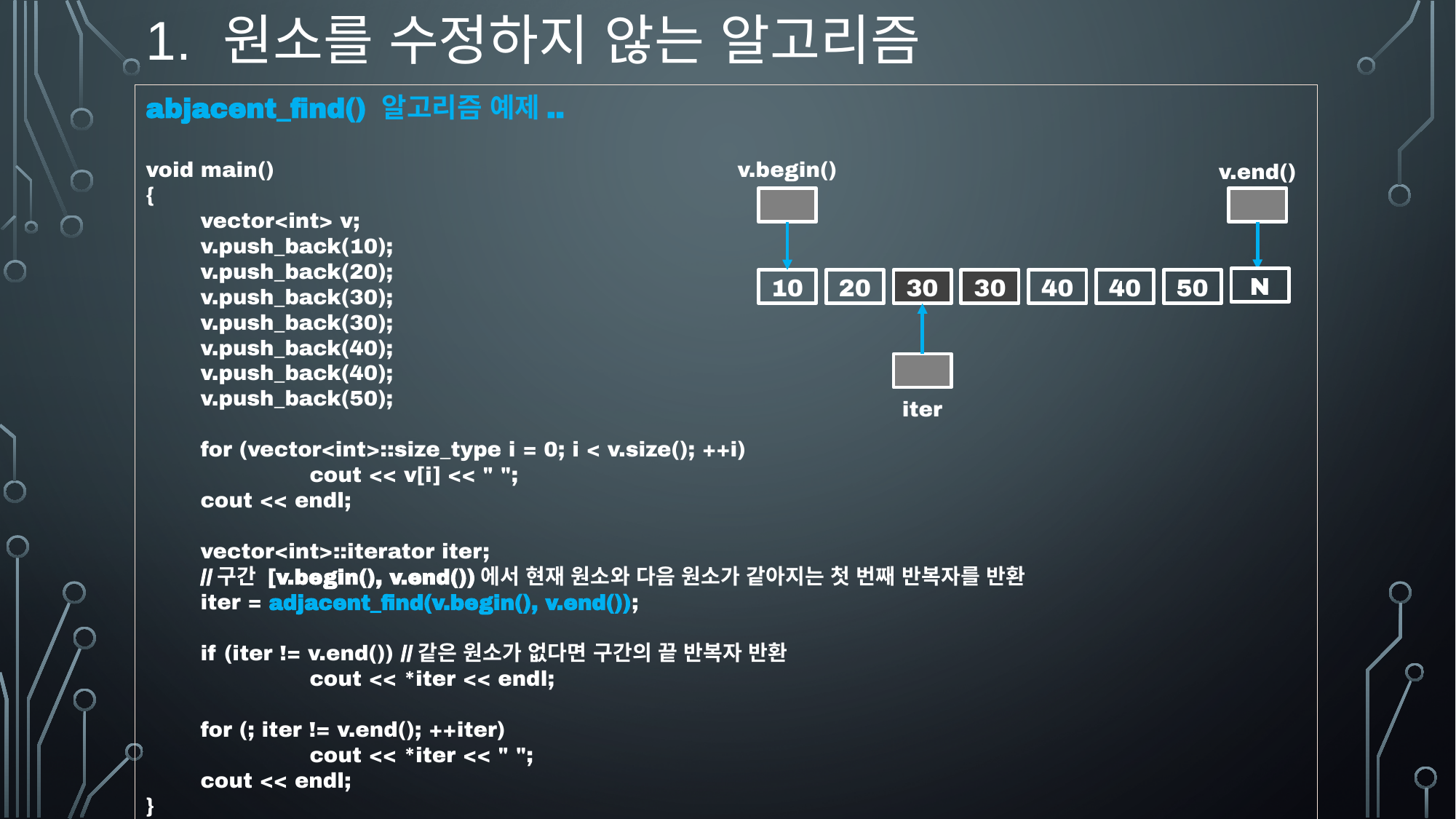

# 1. 원소를 수정하지 않는 알고리즘
abjacent_find() 알고리즘 예제..

void main()
{
vector<int> v;
v.push_back(10);
v.push_back(20);
v.push_back(30);
v.push_back(30);
v.push_back(40);
v.push_back(40);
v.push_back(50);

for (vector<int>::size_type i = 0; i < v.size(); ++i)
	cout << v[i] << " ";
cout << endl;

vector<int>::iterator iter;
//구간 [v.begin(), v.end())에서 현재 원소와 다음 원소가 같아지는 첫 번째 반복자를 반환
iter = adjacent_find(v.begin(), v.end());

if (iter != v.end()) //같은 원소가 없다면 구간의 끝 반복자 반환
	cout << *iter << endl;

for (; iter != v.end(); ++iter)
	cout << *iter << " ";
cout << endl;
}
v.begin()
v.end()

N
10
20
30
30
40
40
50

iter